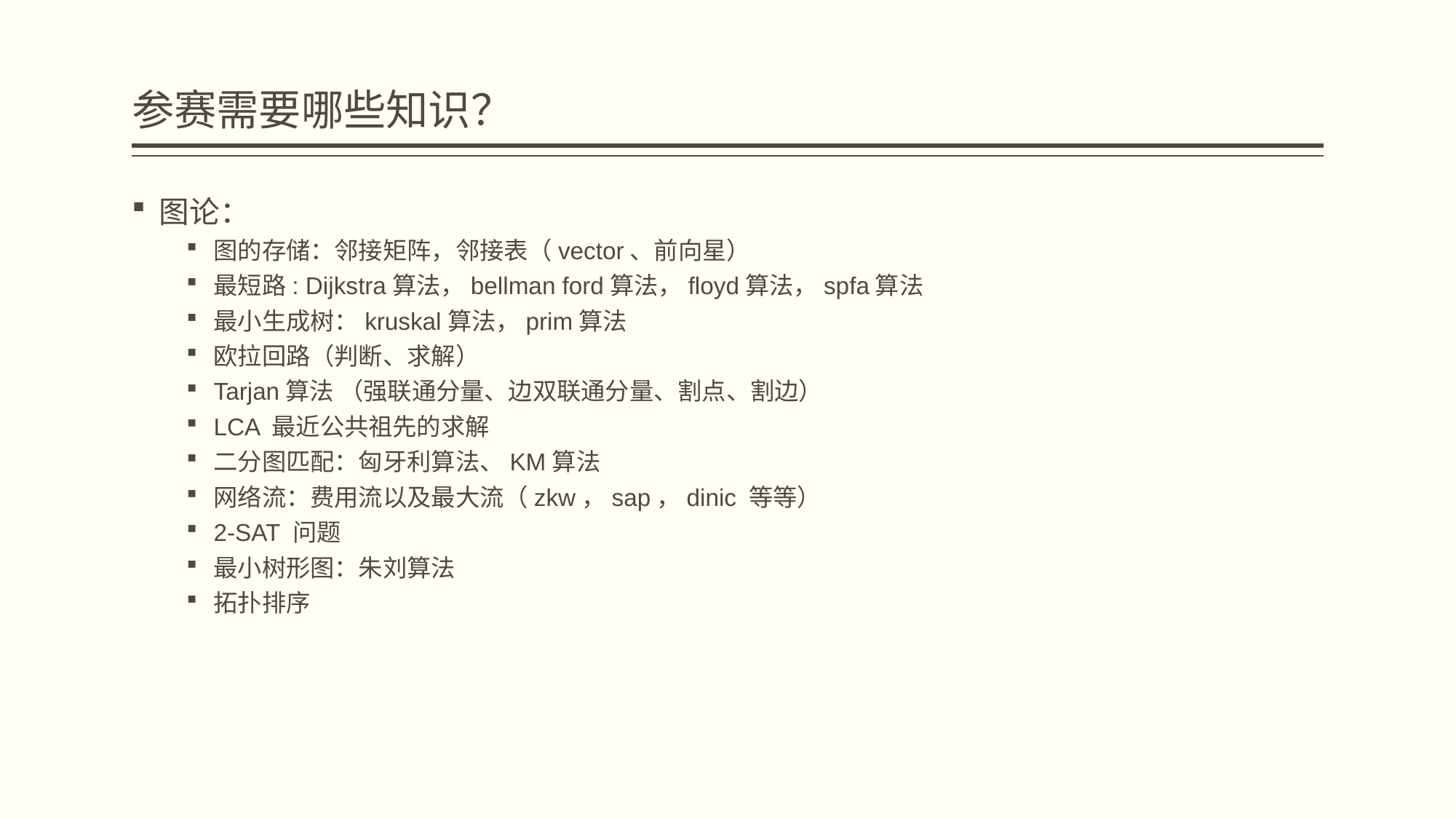

# 参赛需要哪些知识？
图论：
图的存储：邻接矩阵，邻接表（vector、前向星）
最短路: Dijkstra算法，bellman ford算法，floyd算法，spfa算法
最小生成树：kruskal算法，prim算法
欧拉回路（判断、求解）
Tarjan算法 （强联通分量、边双联通分量、割点、割边）
LCA 最近公共祖先的求解
二分图匹配：匈牙利算法、KM算法
网络流：费用流以及最大流（zkw，sap，dinic 等等）
2-SAT 问题
最小树形图：朱刘算法
拓扑排序